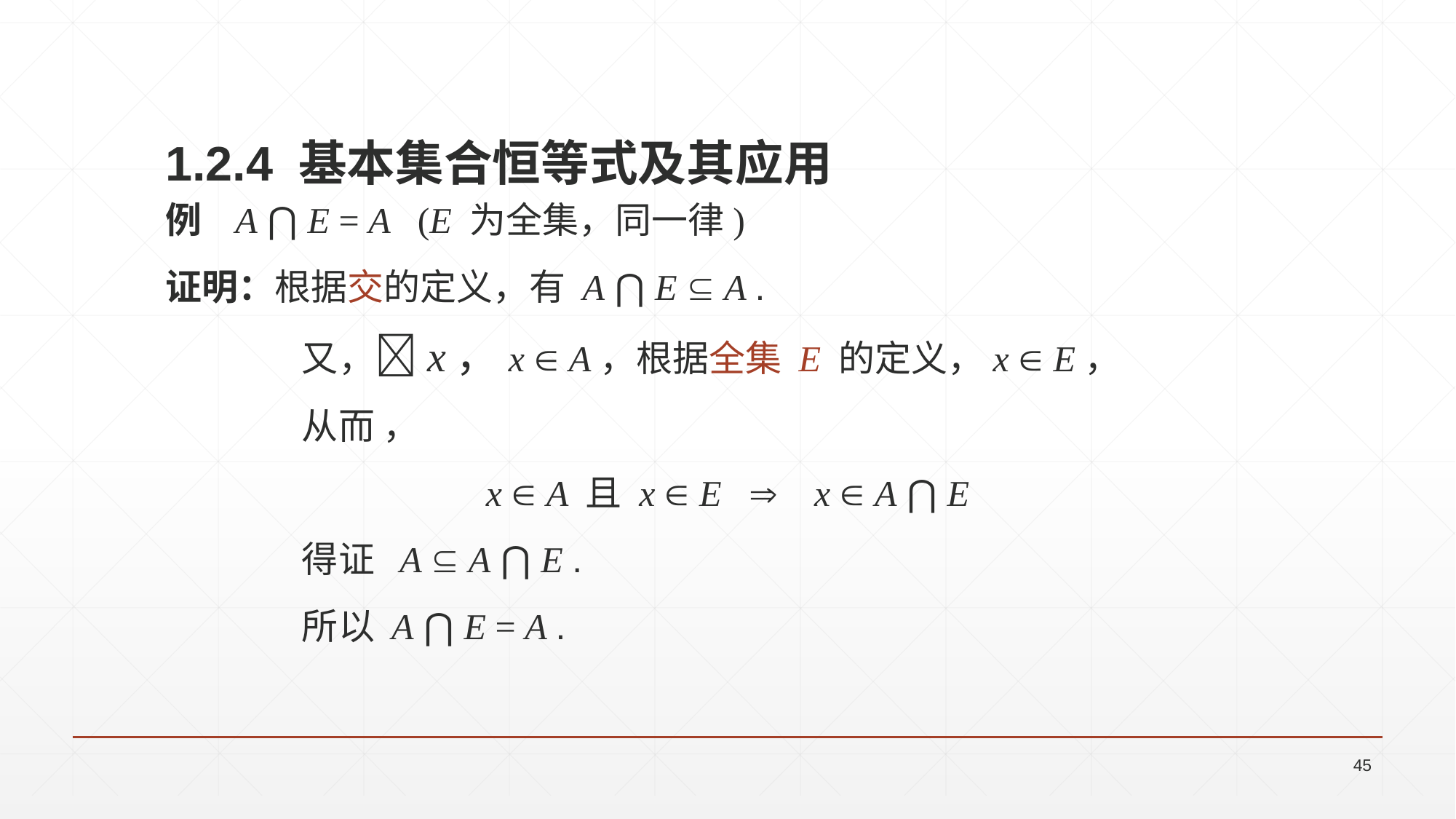

1.2.4 基本集合恒等式及其应用
例   A ⋂ E = A   (E 为全集，同一律)
证明：根据交的定义，有 A ⋂ E ⊆ A .
		又，∀x，x ∈ A，根据全集 E 的定义，x ∈ E，
		从而 ，
x ∈ A 且 x ∈ E   ⇒    x ∈ A ⋂ E
		得证  A ⊆ A ⋂ E .
		所以 A ⋂ E = A .
45